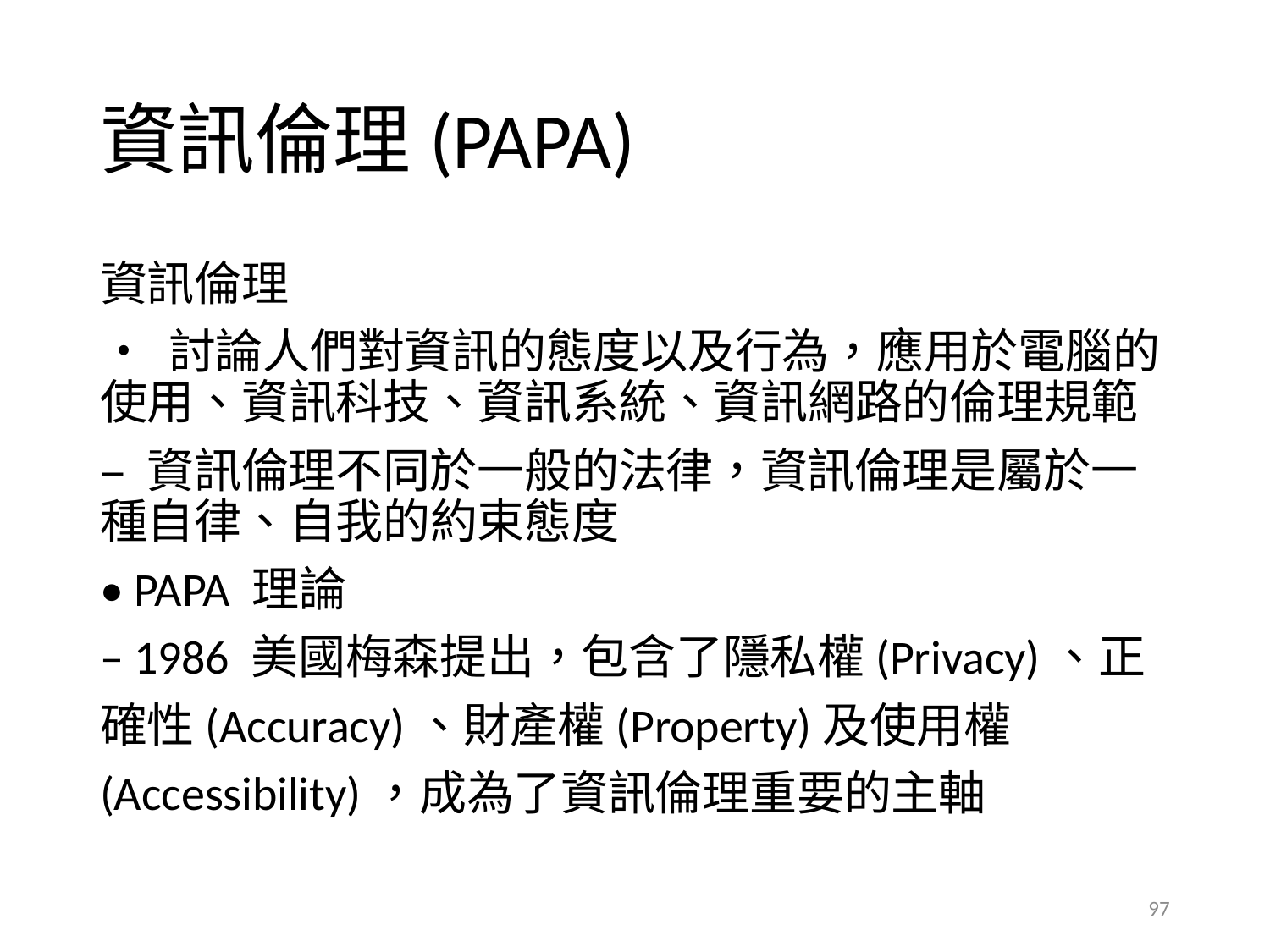

# 資訊倫理(PAPA)
資訊倫理
• 討論人們對資訊的態度以及行為，應用於電腦的使用、資訊科技、資訊系統、資訊網路的倫理規範
– 資訊倫理不同於一般的法律，資訊倫理是屬於一種自律、自我的約束態度
• PAPA 理論
– 1986 美國梅森提出，包含了隱私權(Privacy)、正
確性(Accuracy)、財產權(Property)及使用權
(Accessibility)，成為了資訊倫理重要的主軸
97